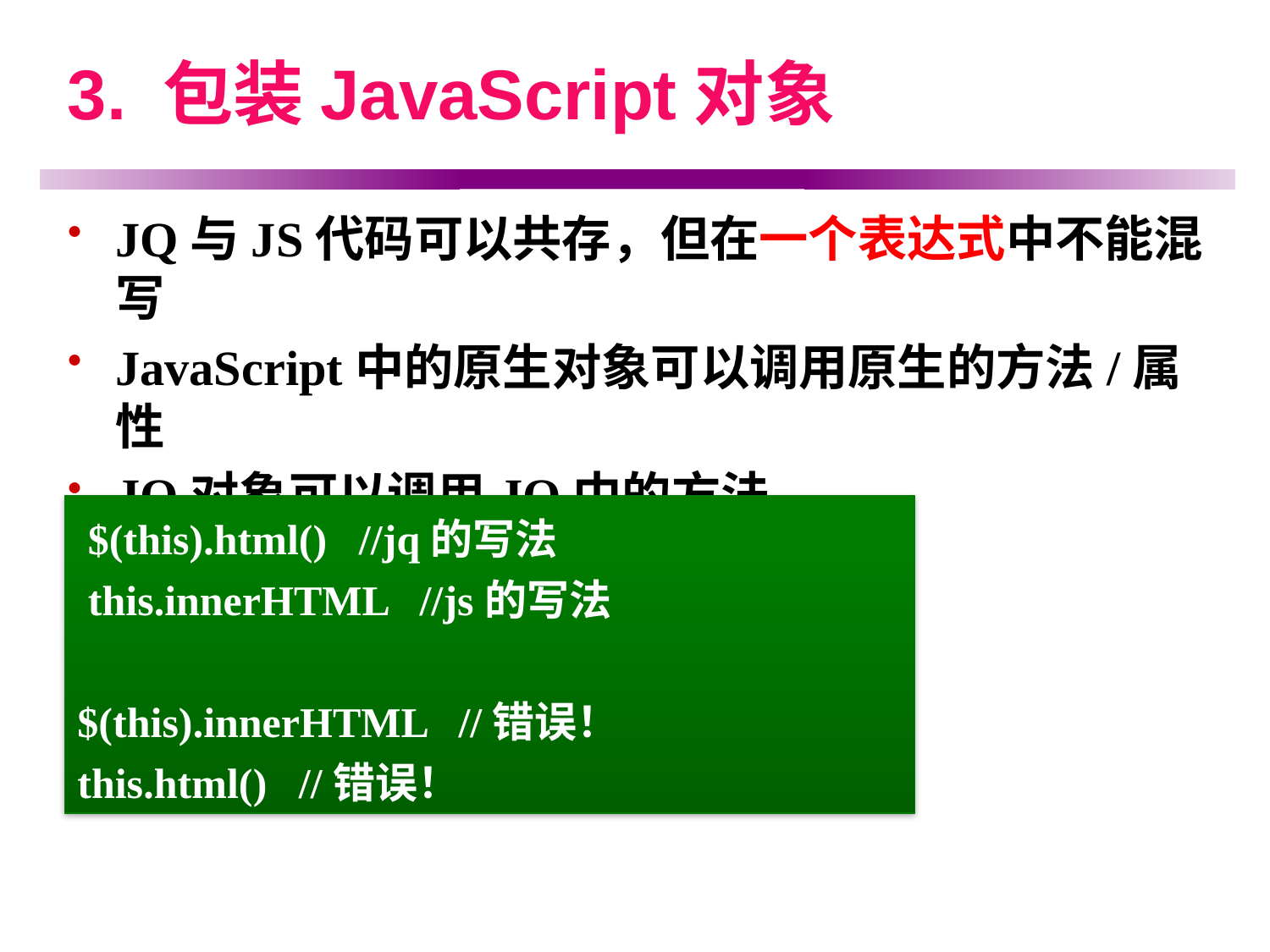

# 3. 包装JavaScript对象
JQ与JS代码可以共存，但在一个表达式中不能混写
JavaScript中的原生对象可以调用原生的方法/属性
JQ对象可以调用JQ中的方法
 $(this).html()   //jq的写法
 this.innerHTML   //js的写法

$(this).innerHTML   //错误！
this.html()   //错误！